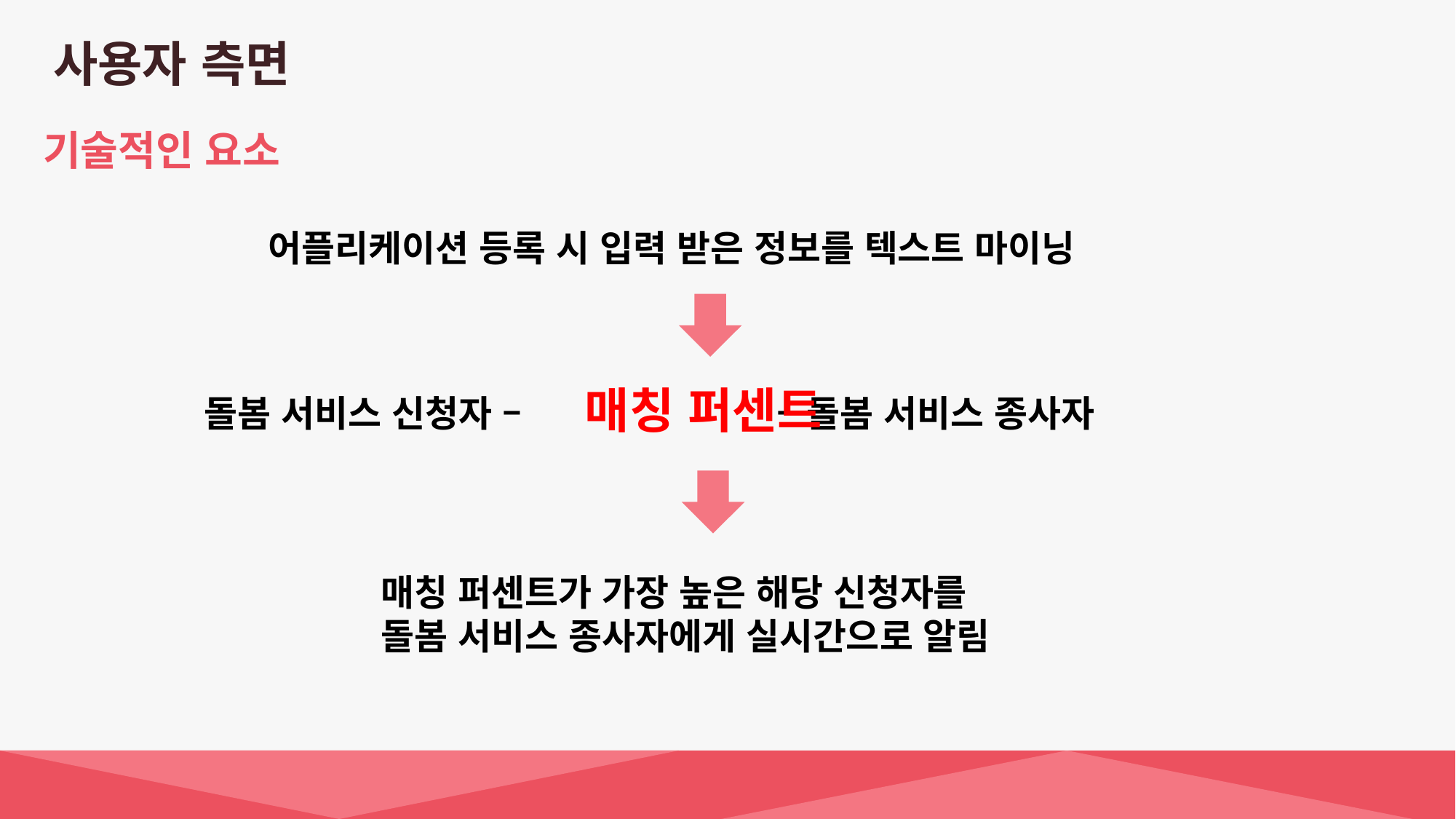

사용자 측면
기술적인 요소
어플리케이션 등록 시 입력 받은 정보를 텍스트 마이닝

매칭 퍼센트
돌봄 서비스 신청자 –                         – 돌봄 서비스 종사자

매칭 퍼센트가 가장 높은 해당 신청자를
돌봄 서비스 종사자에게 실시간으로 알림